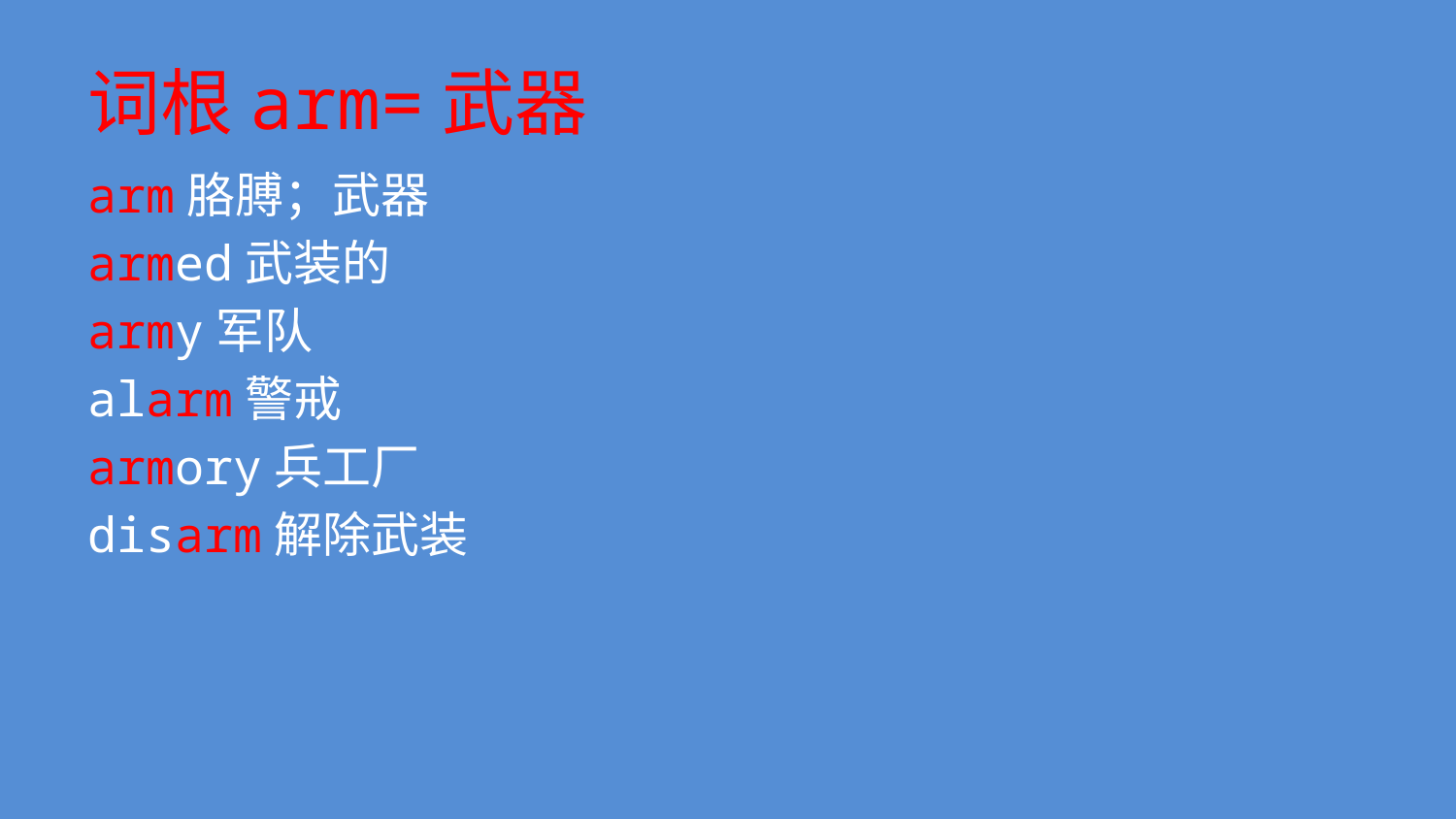

# 词根arm=武器
arm胳膊；武器
armed武装的
army军队
alarm警戒
armory兵工厂
disarm解除武装